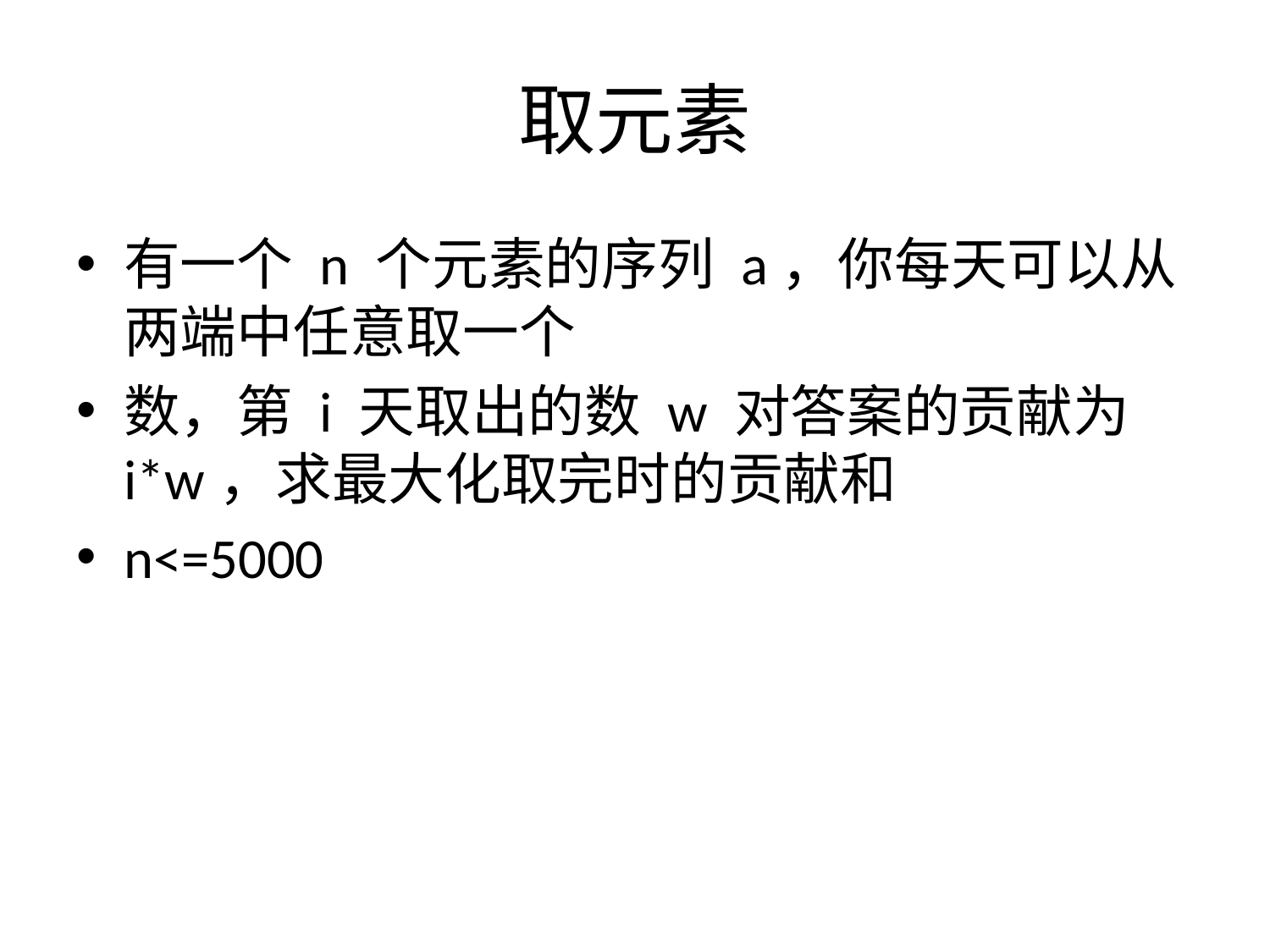

# 取元素
有一个 n 个元素的序列 a，你每天可以从两端中任意取一个
数，第 i 天取出的数 w 对答案的贡献为 i*w，求最大化取完时的贡献和
n<=5000